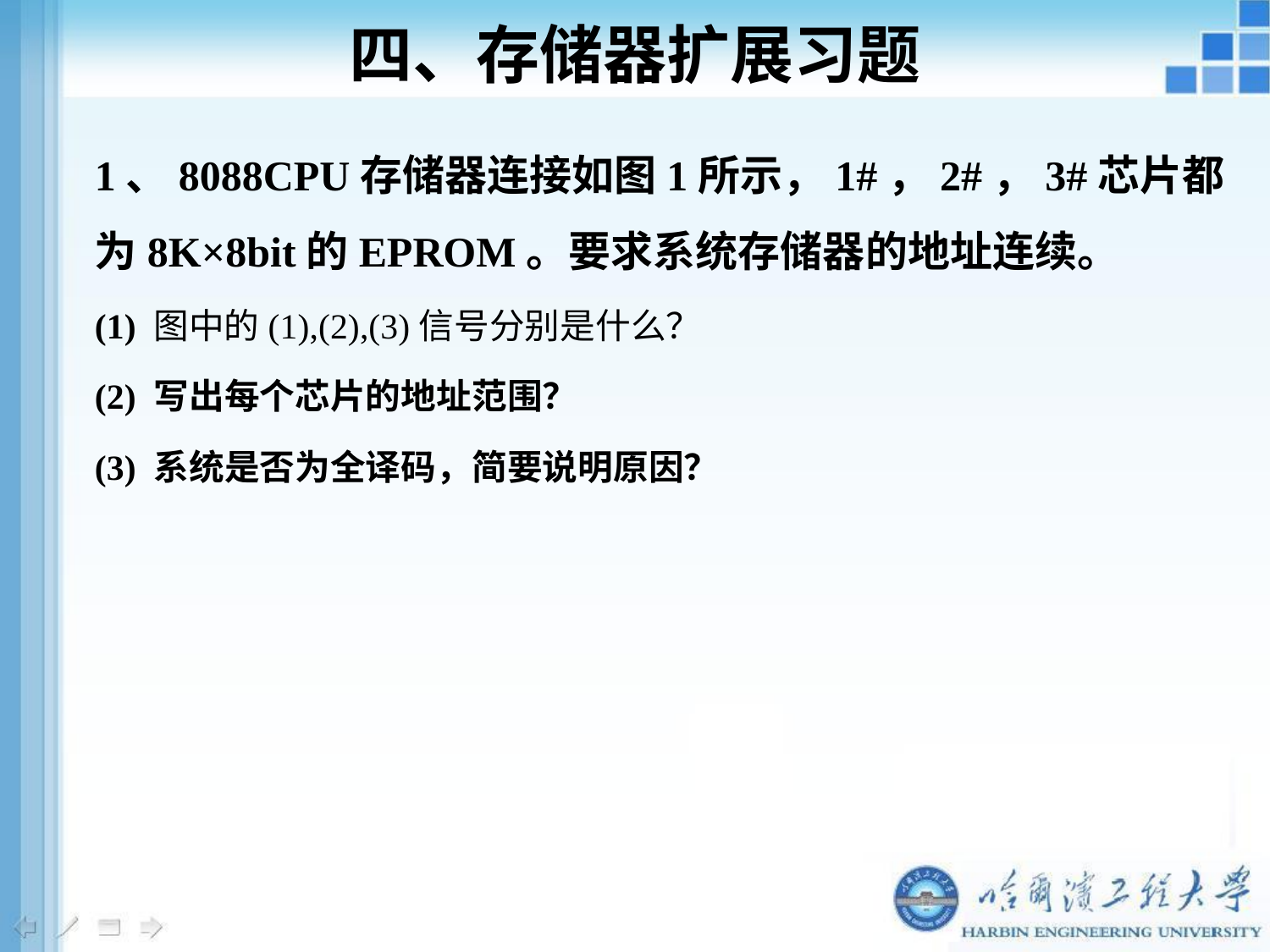

# 四、存储器扩展习题
1、8088CPU存储器连接如图1所示，1#，2#，3#芯片都为8K×8bit的EPROM。要求系统存储器的地址连续。
(1) 图中的(1),(2),(3)信号分别是什么？
(2) 写出每个芯片的地址范围？
(3) 系统是否为全译码，简要说明原因？